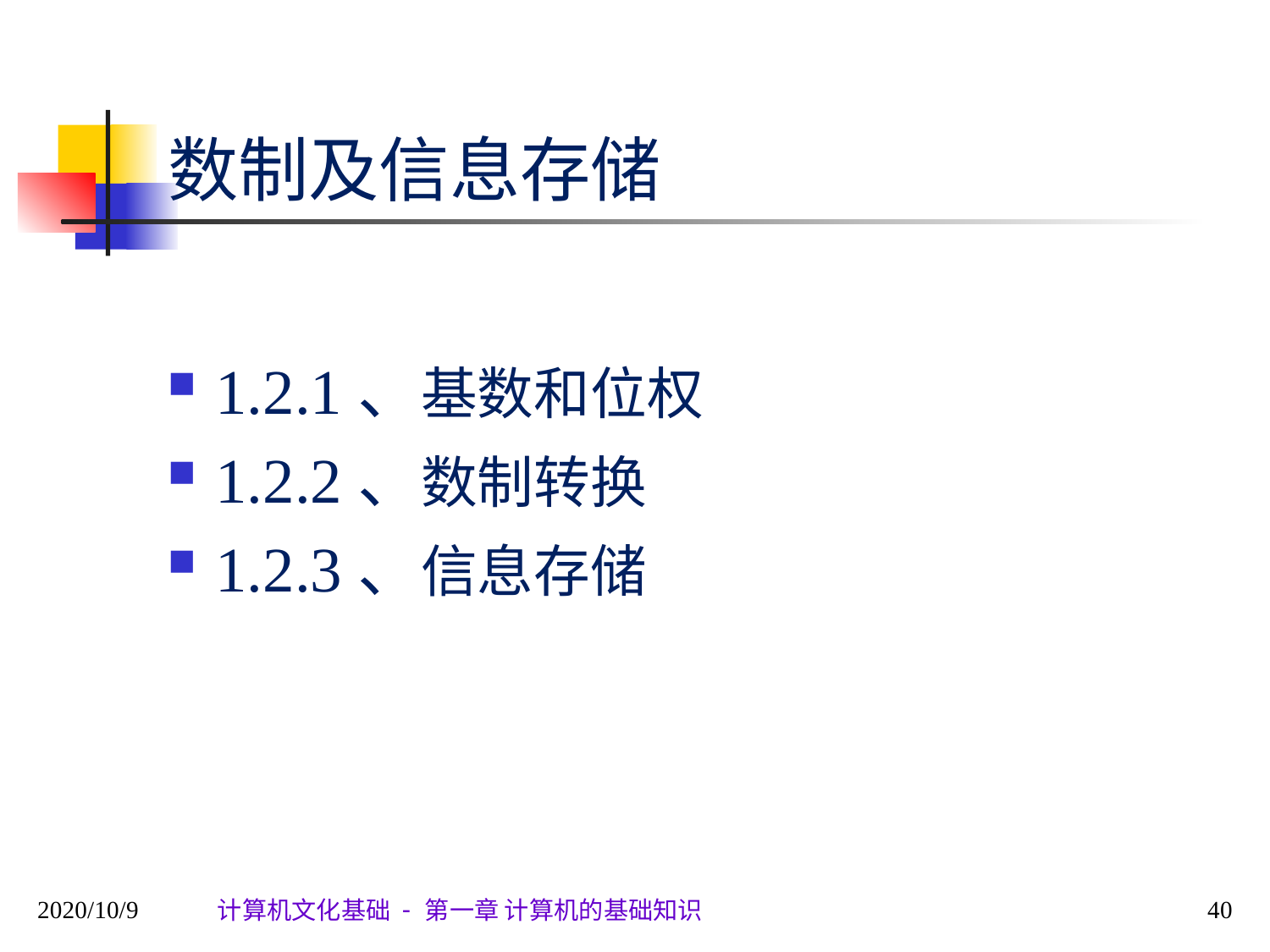

数制及信息存储

1.2.1、基数和位权
1.2.2、数制转换
1.2.3、信息存储

2020/10/9
40
计算机文化基础 - 第一章 计算机的基础知识